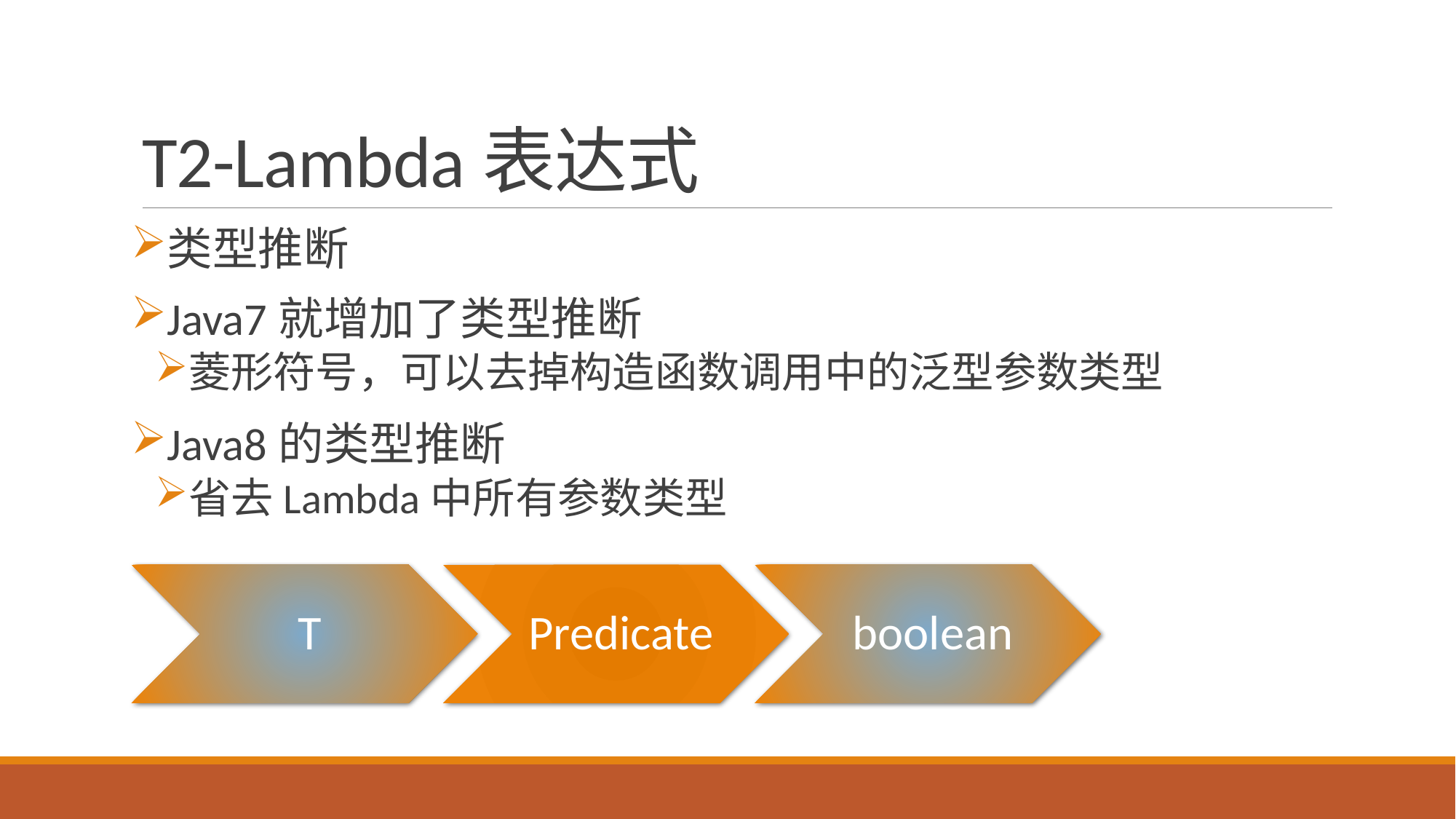

# T2-Lambda表达式
类型推断
Java7就增加了类型推断
菱形符号，可以去掉构造函数调用中的泛型参数类型
Java8的类型推断
省去Lambda中所有参数类型

T
Predicate
boolean